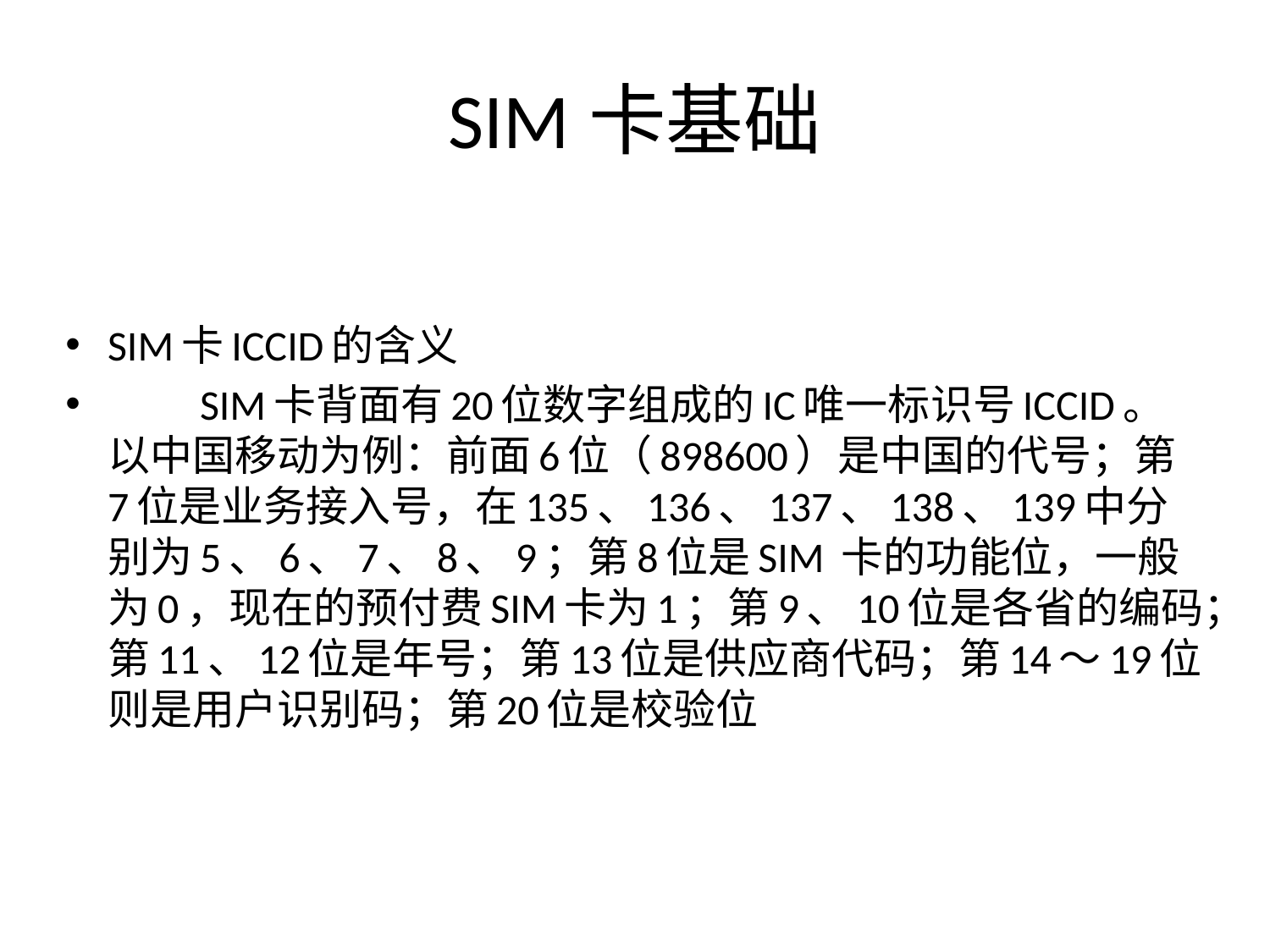

# SIM卡基础
SIM卡ICCID的含义
　　SIM卡背面有20位数字组成的IC唯一标识号ICCID。以中国移动为例：前面6位（898600）是中国的代号；第7位是业务接入号，在135、136、137、138、139中分别为5、6、7、8、9；第8位是SIM 卡的功能位，一般为0，现在的预付费SIM卡为1；第9、10位是各省的编码；第11、12位是年号；第13位是供应商代码；第14～19位则是用户识别码；第20位是校验位